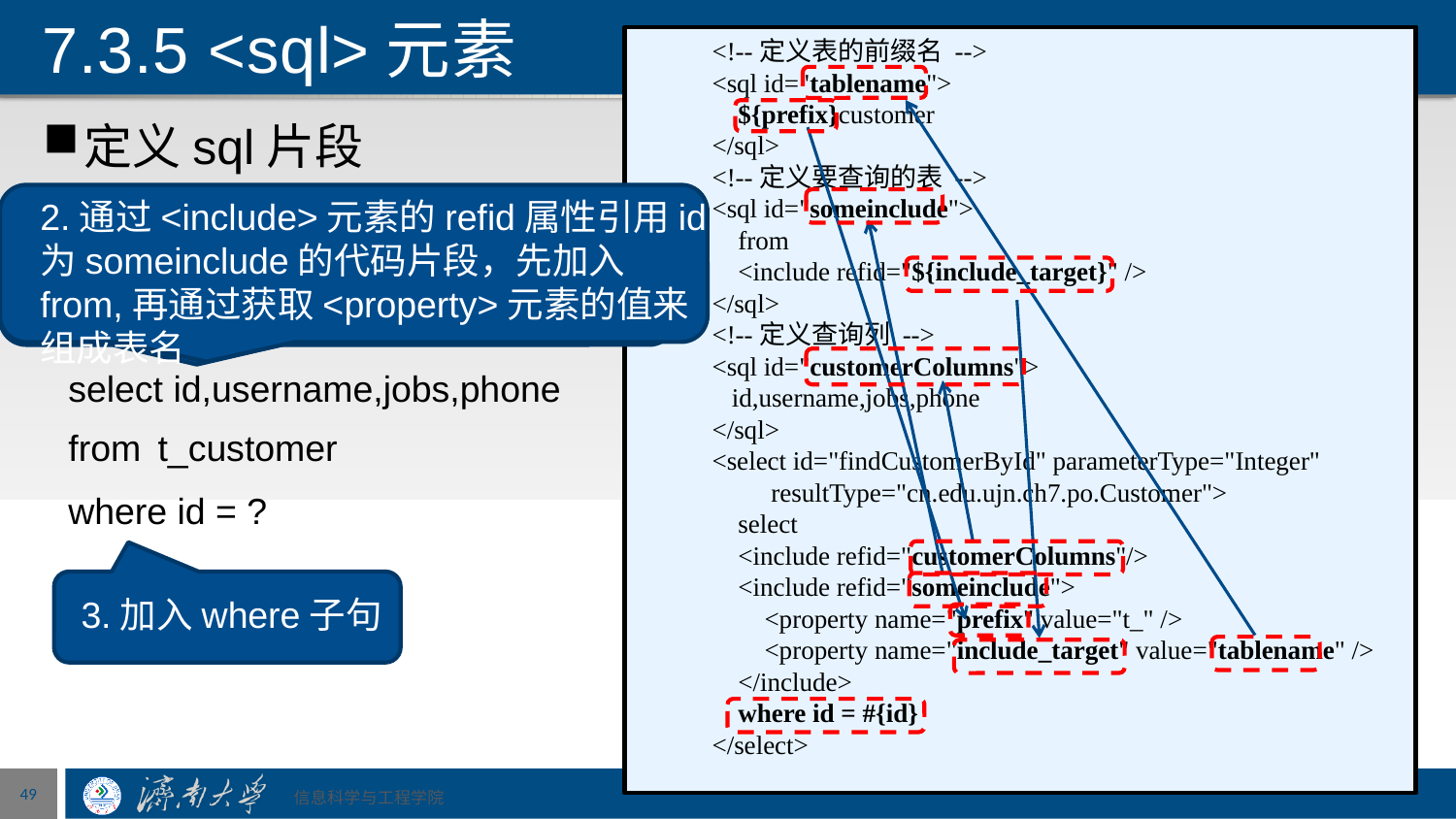

# 7.3.5 <sql>元素
<!--定义表的前缀名 -->
<sql id="tablename">
    ${prefix}customer
</sql>
<!--定义要查询的表 -->
<sql id="someinclude">
    from
    <include refid="${include_target}" />
</sql>
<!--定义查询列 -->
<sql id="customerColumns">
   id,username,jobs,phone
</sql>
<select id="findCustomerById" parameterType="Integer"
         resultType="cn.edu.ujn.ch7.po.Customer">
    select
    <include refid="customerColumns"/>
    <include refid="someinclude">
        <property name="prefix" value="t_" />
        <property name="include_target" value="tablename" />
    </include>
    where id = #{id}
</select>

定义sql片段

2.通过<include>元素的refid属性引用id为someinclude的代码片段，先加入from,再通过获取<property>元素的值来组成表名

1.通过<include>元素的refid属性引用id为customerColumns的代码片段，组成如下sql:

select id,username,jobs,phone
from
t_customer
where id = ?

3.加入where子句